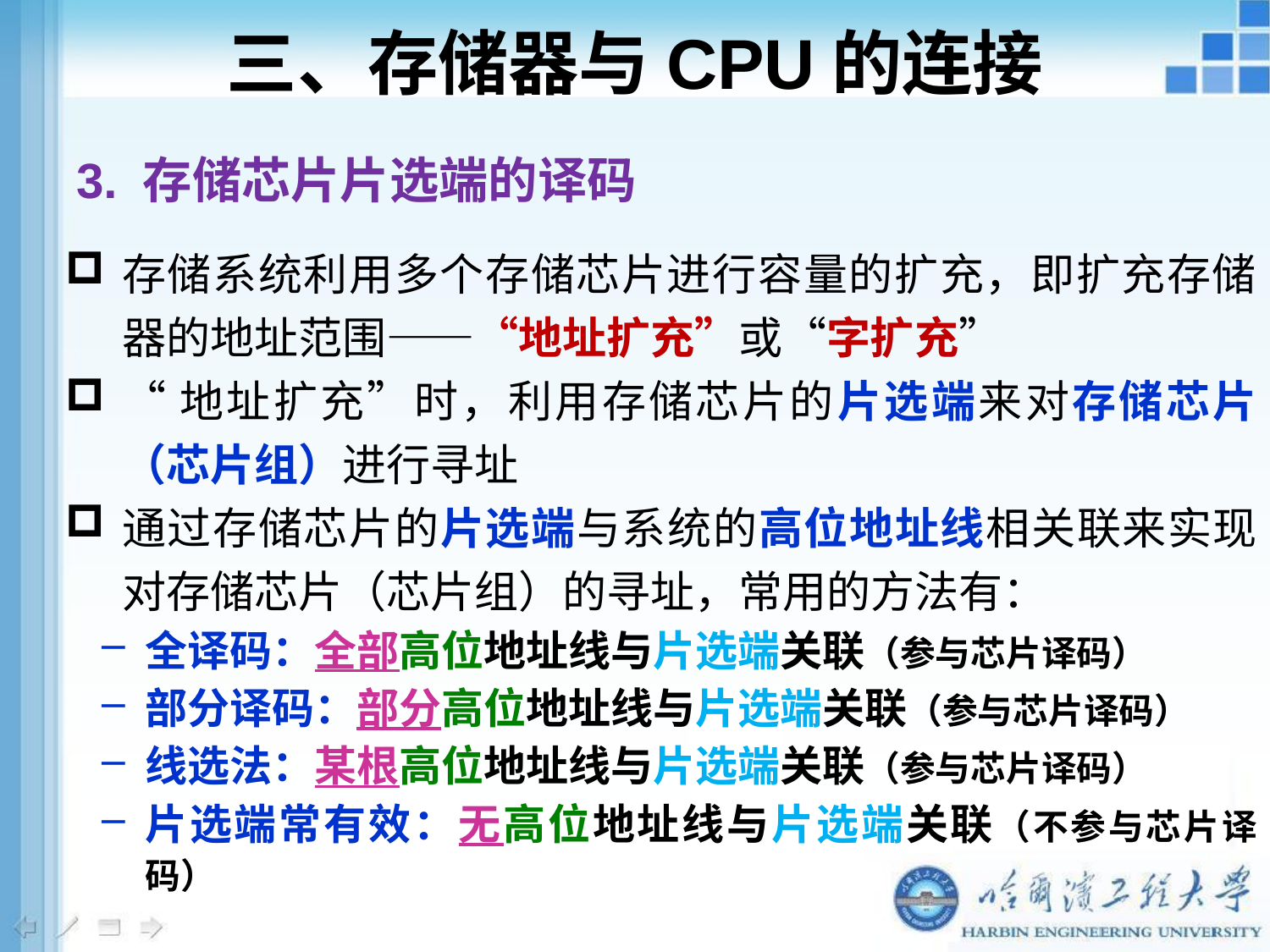

三、存储器与CPU的连接
3. 存储芯片片选端的译码
存储系统利用多个存储芯片进行容量的扩充，即扩充存储器的地址范围——“地址扩充”或“字扩充”
“地址扩充”时，利用存储芯片的片选端来对存储芯片（芯片组）进行寻址
通过存储芯片的片选端与系统的高位地址线相关联来实现对存储芯片（芯片组）的寻址，常用的方法有：
全译码：全部高位地址线与片选端关联（参与芯片译码）
部分译码：部分高位地址线与片选端关联（参与芯片译码）
线选法：某根高位地址线与片选端关联（参与芯片译码）
片选端常有效：无高位地址线与片选端关联（不参与芯片译码）